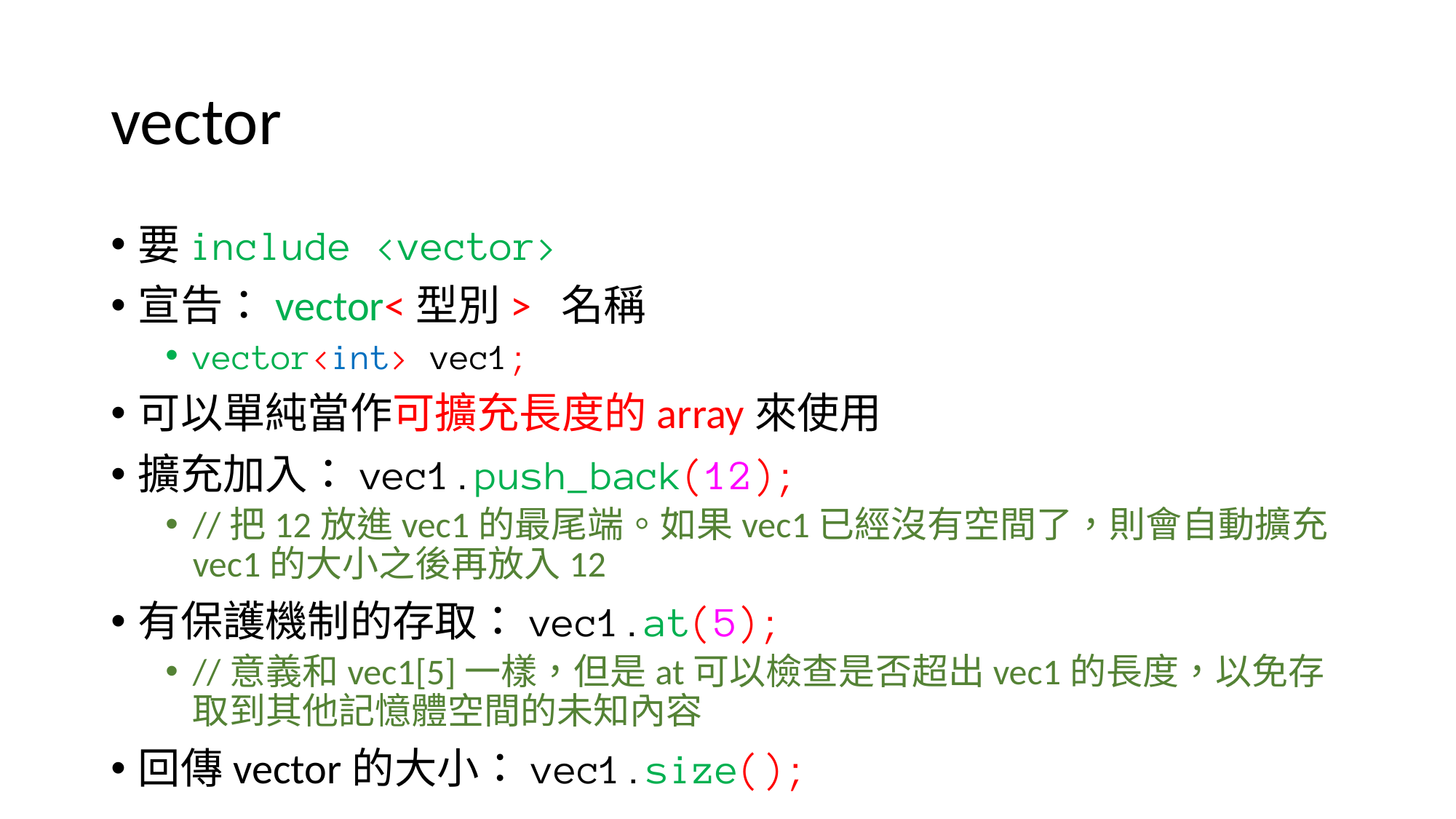

# vector
要include <vector>
宣告：vector<型別>  名稱
vector<int> vec1;
可以單純當作可擴充長度的array來使用
擴充加入：vec1.push_back(12);
//把12放進vec1的最尾端。如果vec1已經沒有空間了，則會自動擴充vec1的大小之後再放入12
有保護機制的存取：vec1.at(5);
//意義和vec1[5]一樣，但是at可以檢查是否超出vec1的長度，以免存取到其他記憶體空間的未知內容
回傳vector的大小：vec1.size();